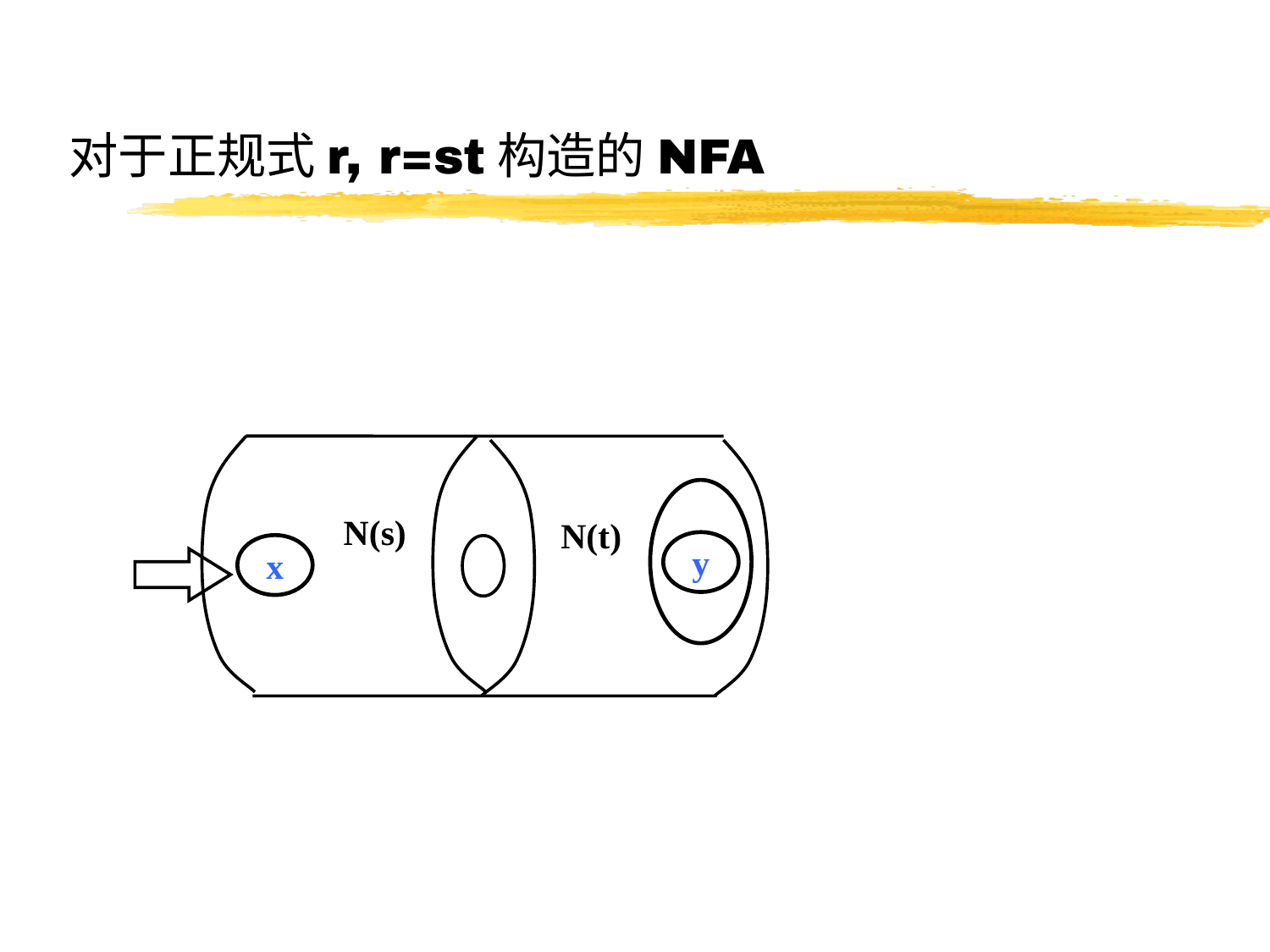

# 对于正规式r, r=st构造的NFA

y
N(s)
N(t)
x